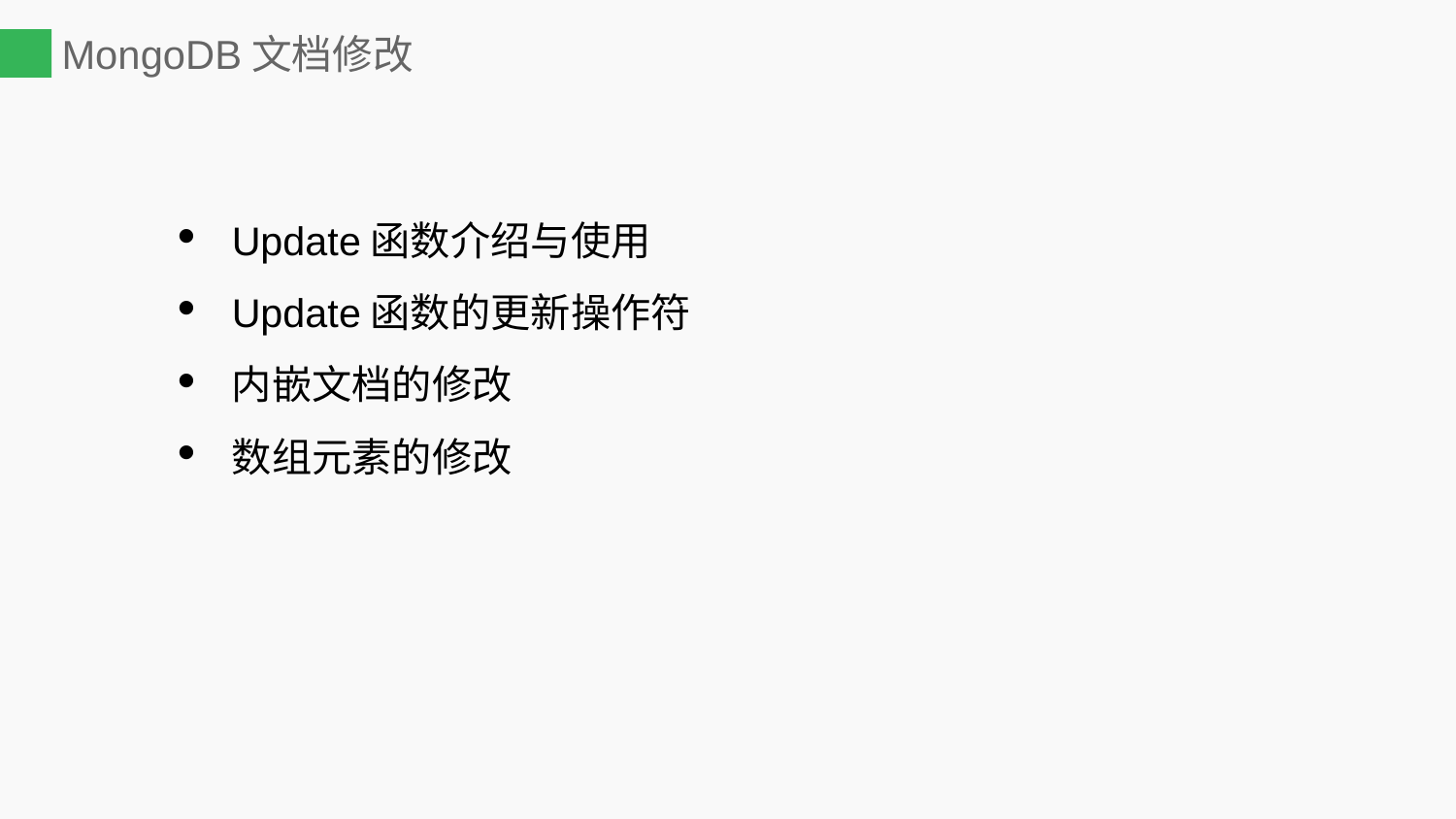

# MongoDB文档修改
Update函数介绍与使用
Update函数的更新操作符
内嵌文档的修改
数组元素的修改